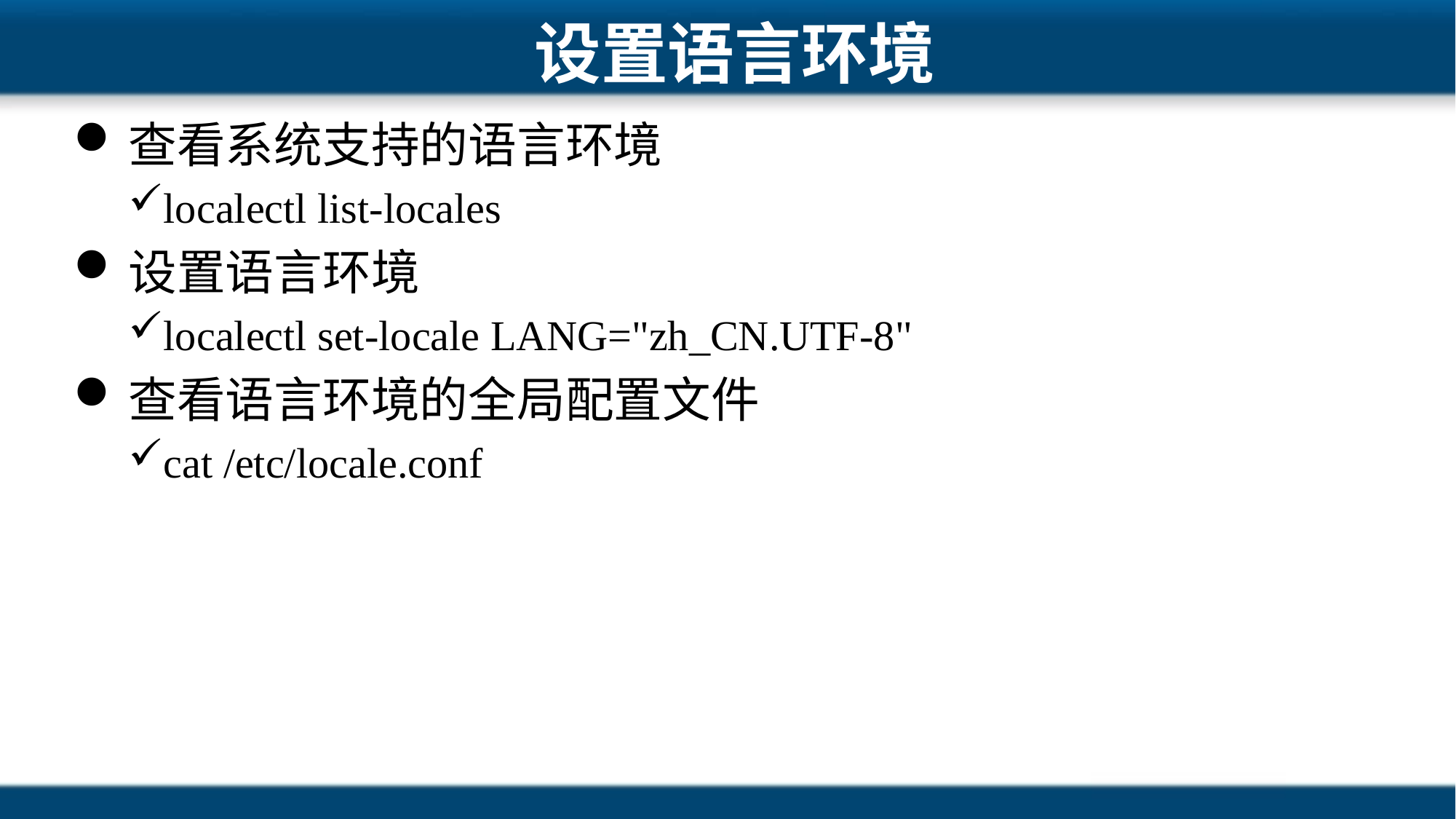

# 设置语言环境
查看系统支持的语言环境
localectl list-locales
设置语言环境
localectl set-locale LANG="zh_CN.UTF-8"
查看语言环境的全局配置文件
cat /etc/locale.conf